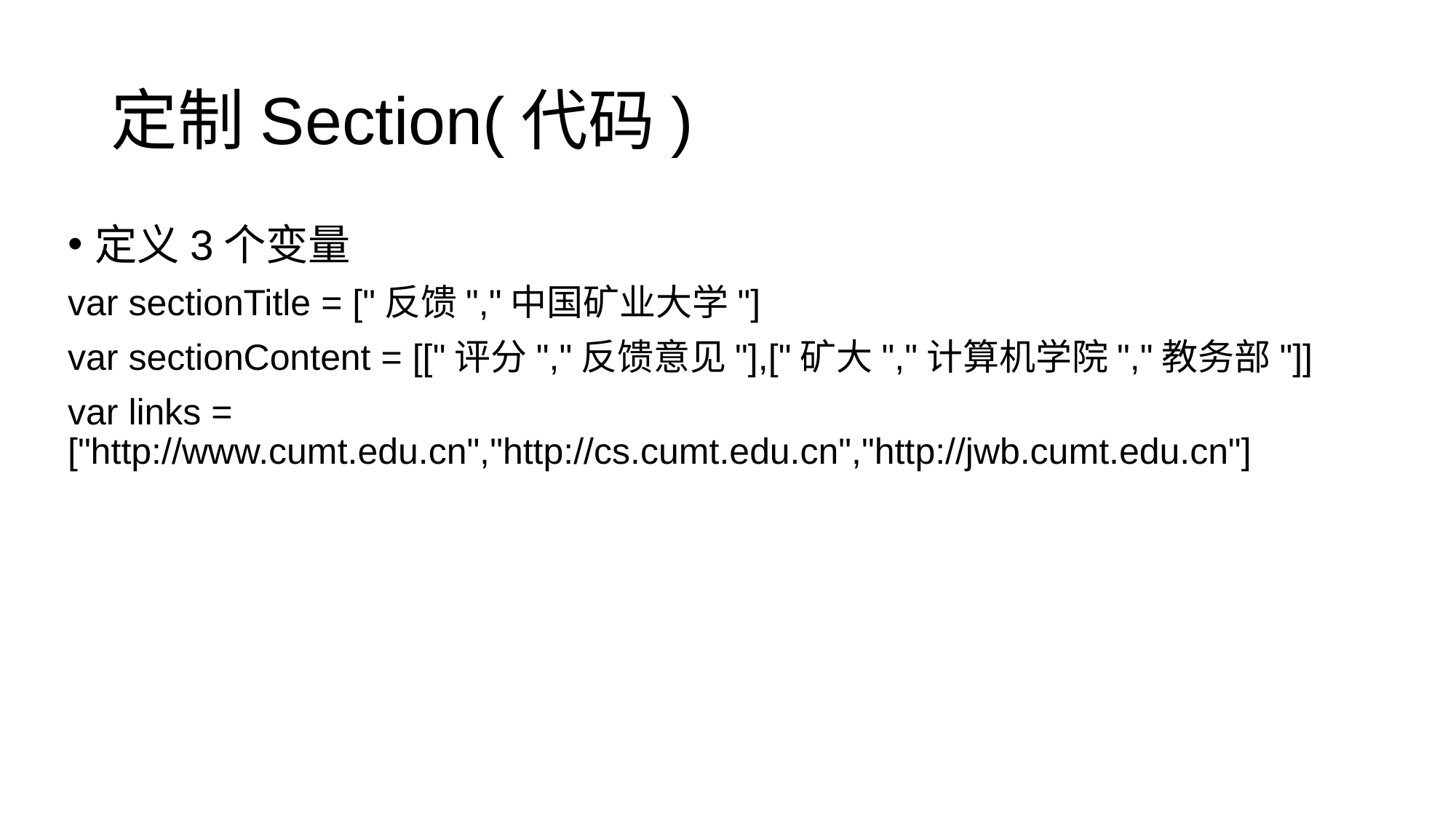

# 定制Section(代码)
定义3个变量
var sectionTitle = ["反馈","中国矿业大学"]
var sectionContent = [["评分","反馈意见"],["矿大","计算机学院","教务部"]]
var links = ["http://www.cumt.edu.cn","http://cs.cumt.edu.cn","http://jwb.cumt.edu.cn"]